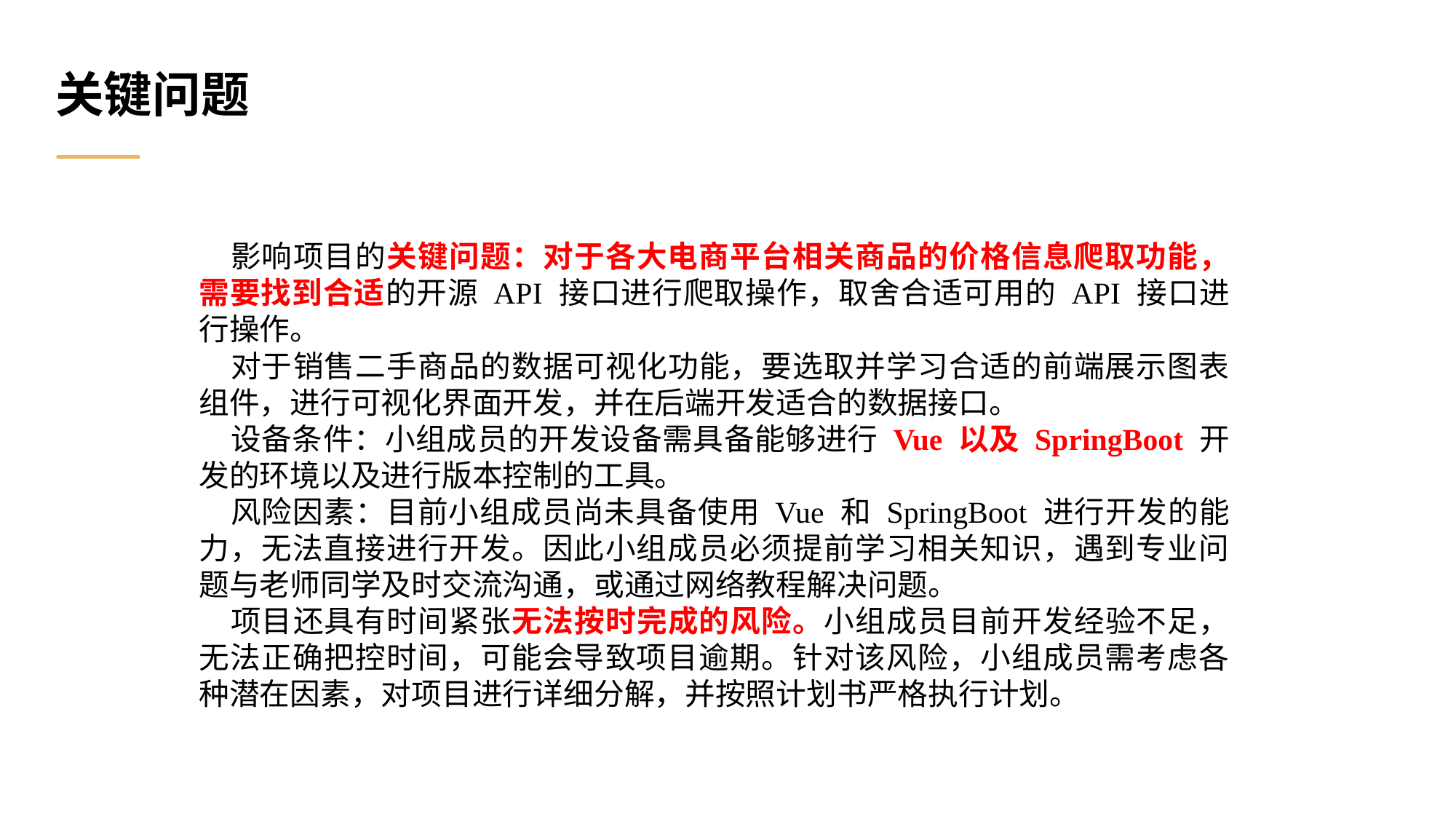

关键问题
影响项目的关键问题：对于各大电商平台相关商品的价格信息爬取功能，需要找到合适的开源 API 接口进行爬取操作，取舍合适可用的 API 接口进行操作。
对于销售二手商品的数据可视化功能，要选取并学习合适的前端展示图表组件，进行可视化界面开发，并在后端开发适合的数据接口。
设备条件：小组成员的开发设备需具备能够进行 Vue 以及 SpringBoot 开发的环境以及进行版本控制的工具。
风险因素：目前小组成员尚未具备使用 Vue 和 SpringBoot 进行开发的能力，无法直接进行开发。因此小组成员必须提前学习相关知识，遇到专业问题与老师同学及时交流沟通，或通过网络教程解决问题。
项目还具有时间紧张无法按时完成的风险。小组成员目前开发经验不足，无法正确把控时间，可能会导致项目逾期。针对该风险，小组成员需考虑各种潜在因素，对项目进行详细分解，并按照计划书严格执行计划。